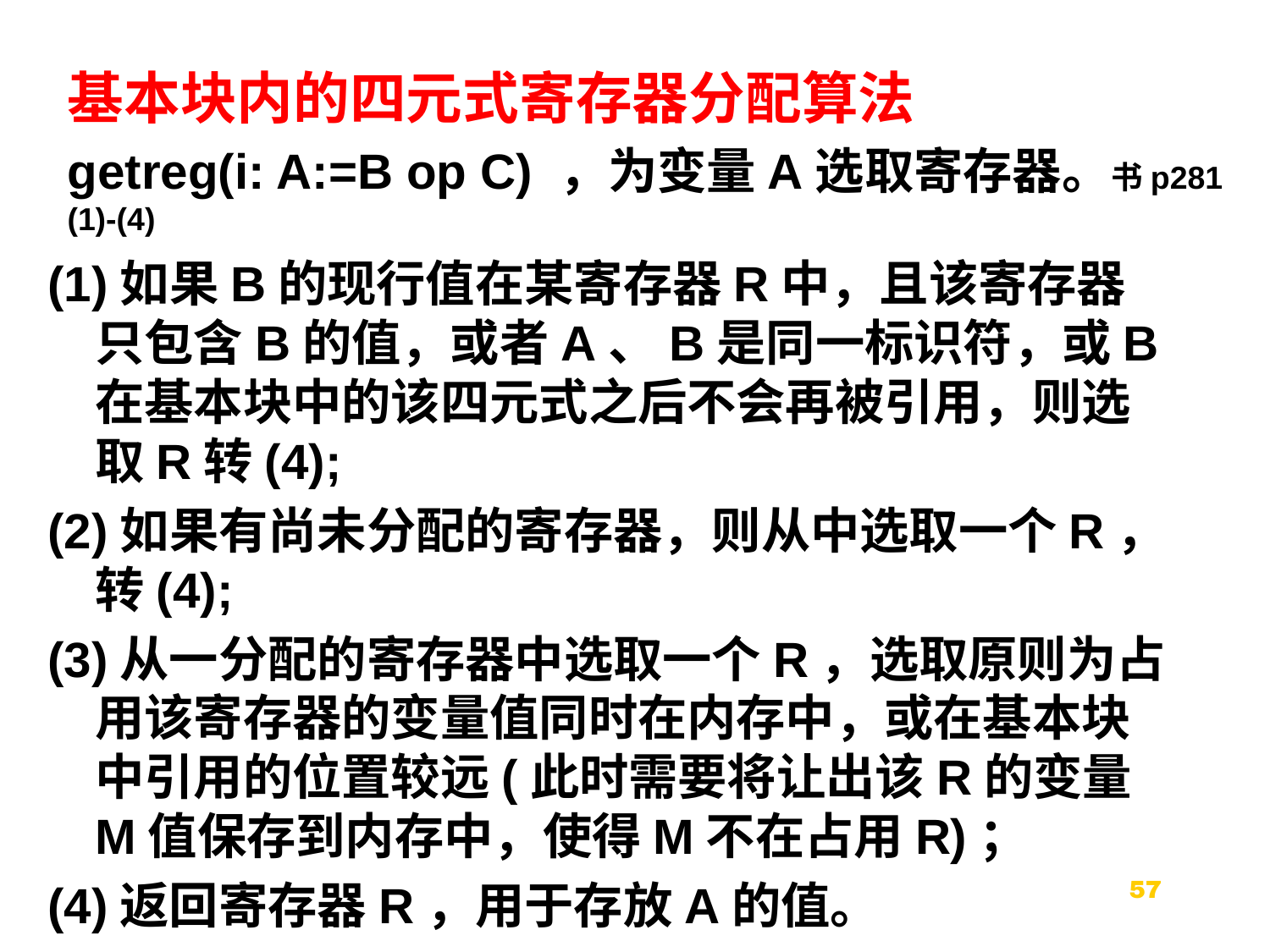

基本块内的四元式寄存器分配算法
getreg(i: A:=B op C) ，为变量A选取寄存器。书p281  (1)-(4)
# (1)如果B的现行值在某寄存器R中，且该寄存器只包含B的值，或者A、B是同一标识符，或B在基本块中的该四元式之后不会再被引用，则选取R转(4);
(2)如果有尚未分配的寄存器，则从中选取一个R，转(4);
(3)从一分配的寄存器中选取一个R，选取原则为占用该寄存器的变量值同时在内存中，或在基本块中引用的位置较远(此时需要将让出该R的变量M值保存到内存中，使得M不在占用R)；
(4)返回寄存器R，用于存放A的值。

57